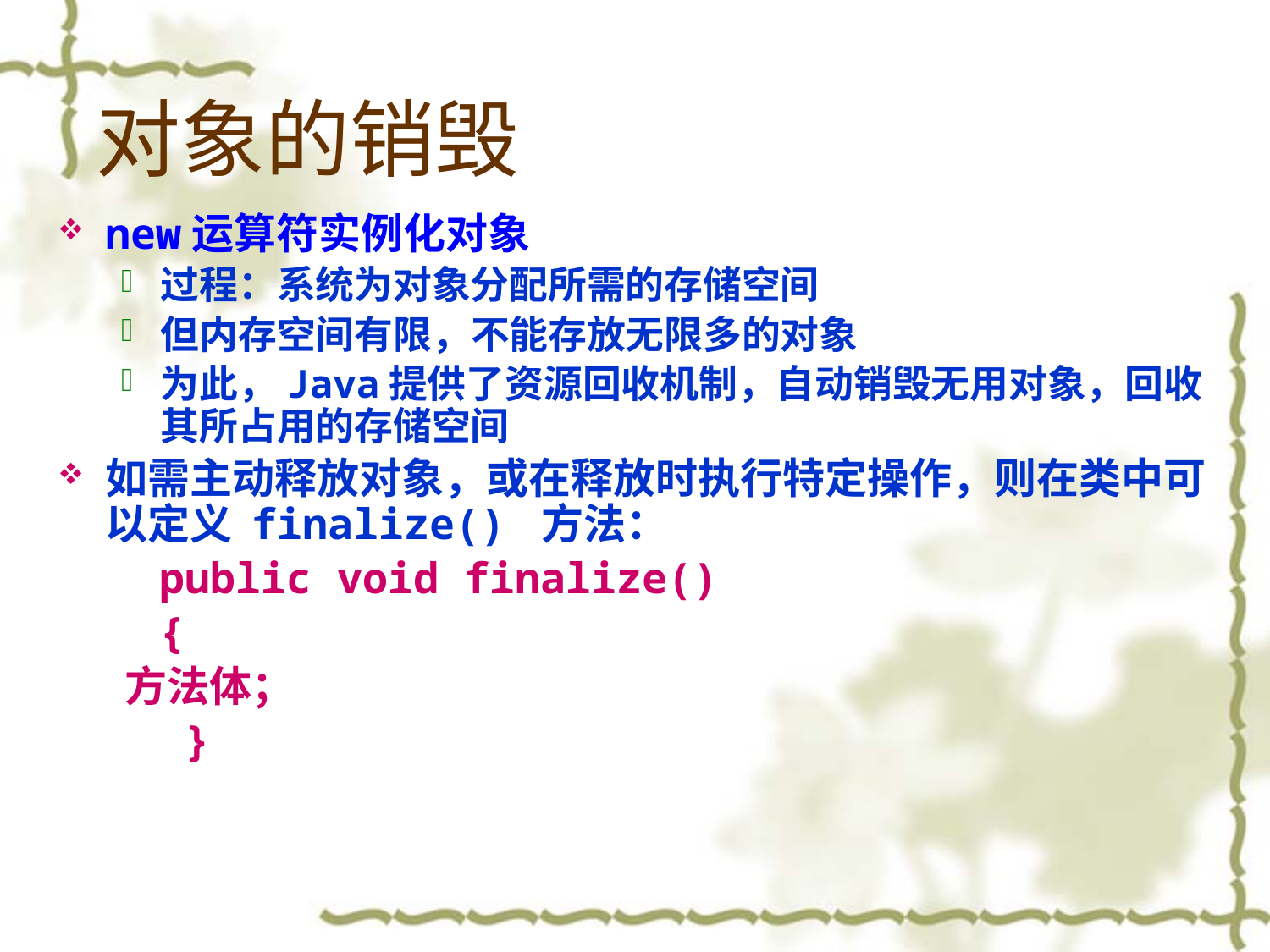

# 对象的销毁
new运算符实例化对象
过程：系统为对象分配所需的存储空间
但内存空间有限，不能存放无限多的对象
为此，Java提供了资源回收机制，自动销毁无用对象，回收其所占用的存储空间
如需主动释放对象，或在释放时执行特定操作，则在类中可以定义 finalize() 方法：
    public void finalize()
    {
      方法体；
     }